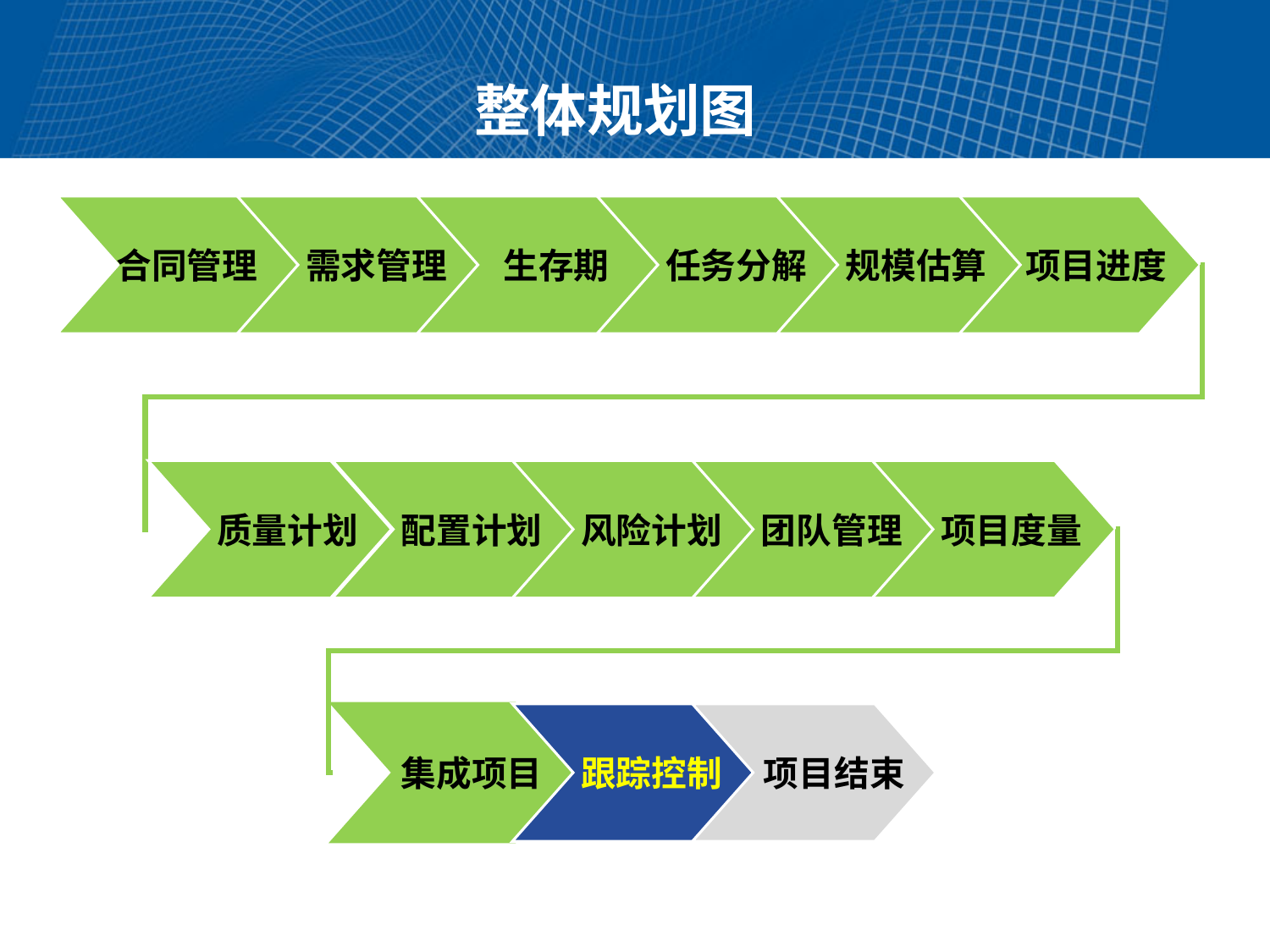

# 整体规划图
　合同管理
　需求管理
　生存期
　任务分解
　规模估算
　项目进度
　质量计划
　配置计划
　　　风险计划
　团队管理
　项目度量
　集成项目
　跟踪控制
    项目结束